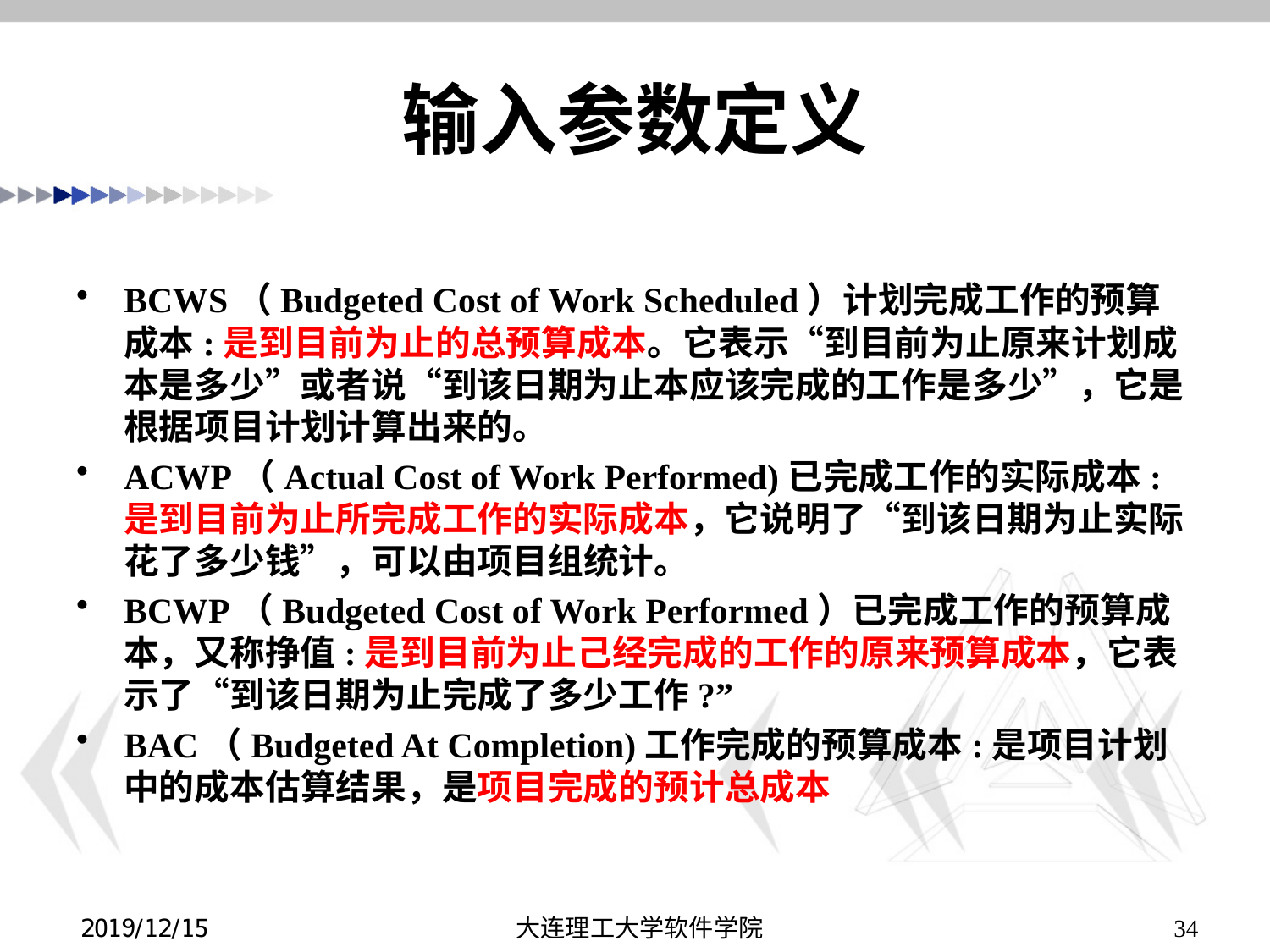

# 输入参数定义

BCWS（Budgeted Cost of Work Scheduled）计划完成工作的预算成本:是到目前为止的总预算成本。它表示“到目前为止原来计划成本是多少”或者说“到该日期为止本应该完成的工作是多少”，它是根据项目计划计算出来的。
ACWP（Actual Cost of Work Performed)已完成工作的实际成本:是到目前为止所完成工作的实际成本，它说明了“到该日期为止实际花了多少钱”，可以由项目组统计。
BCWP（Budgeted Cost of Work Performed）已完成工作的预算成本，又称挣值:是到目前为止己经完成的工作的原来预算成本，它表示了“到该日期为止完成了多少工作?”
BAC（Budgeted At Completion)工作完成的预算成本:是项目计划中的成本估算结果，是项目完成的预计总成本
2019/12/15
大连理工大学软件学院
34